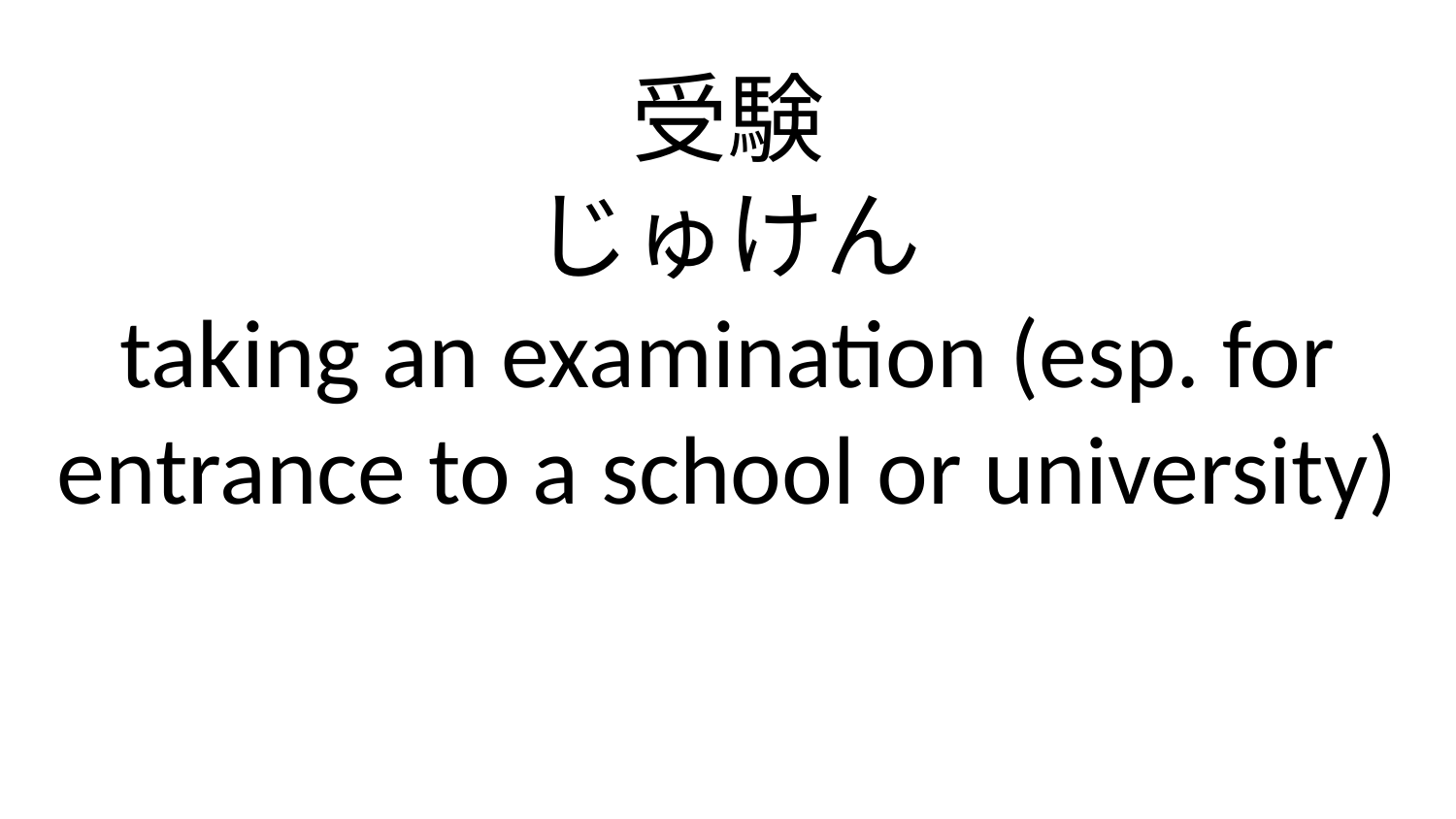

受験
じゅけん
taking an examination (esp. for entrance to a school or university)